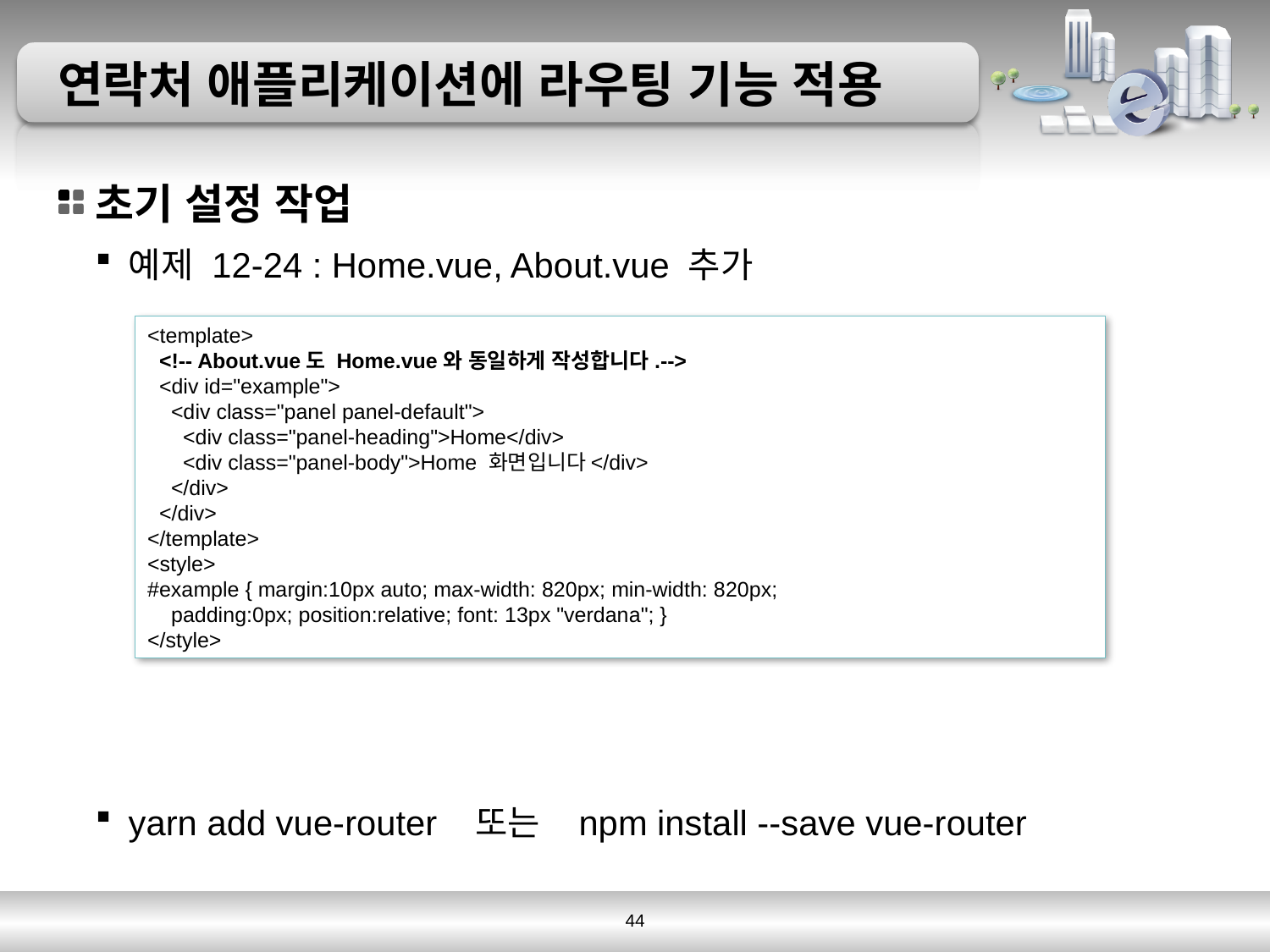

# 연락처 애플리케이션에 라우팅 기능 적용
초기 설정 작업
예제 12-24 : Home.vue, About.vue 추가

yarn add vue-router   또는   npm install --save vue-router
<template>
  <!-- About.vue도 Home.vue와 동일하게 작성합니다.-->
  <div id="example">
    <div class="panel panel-default">
      <div class="panel-heading">Home</div>
      <div class="panel-body">Home 화면입니다</div>
    </div>
  </div>
</template>
<style>
#example { margin:10px auto; max-width: 820px; min-width: 820px;
    padding:0px; position:relative; font: 13px "verdana"; }
</style>